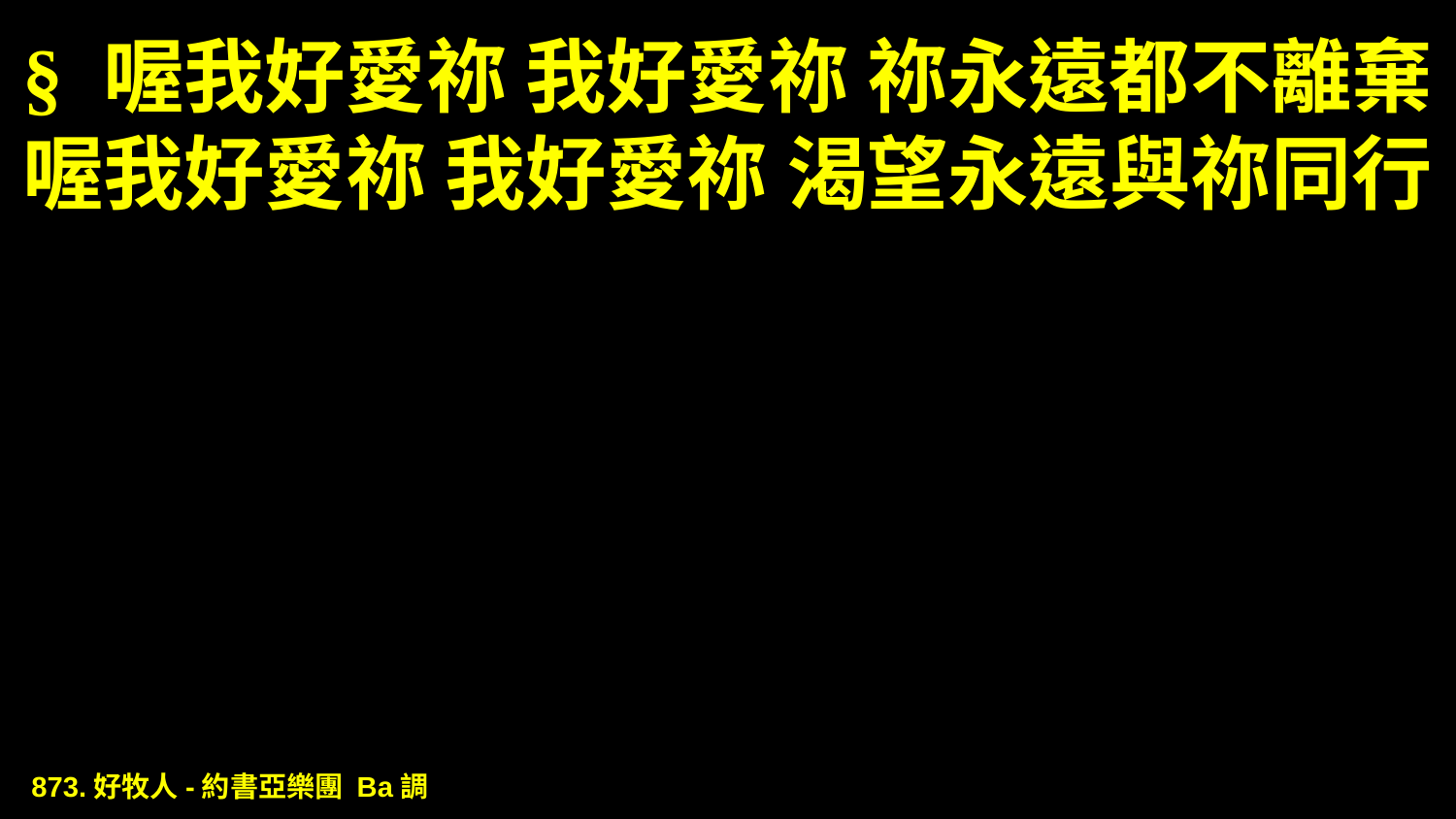

# § 喔我好愛祢 我好愛祢 祢永遠都不離棄 喔我好愛祢 我好愛祢 渴望永遠與祢同行
873.好牧人-約書亞樂團 Ba調